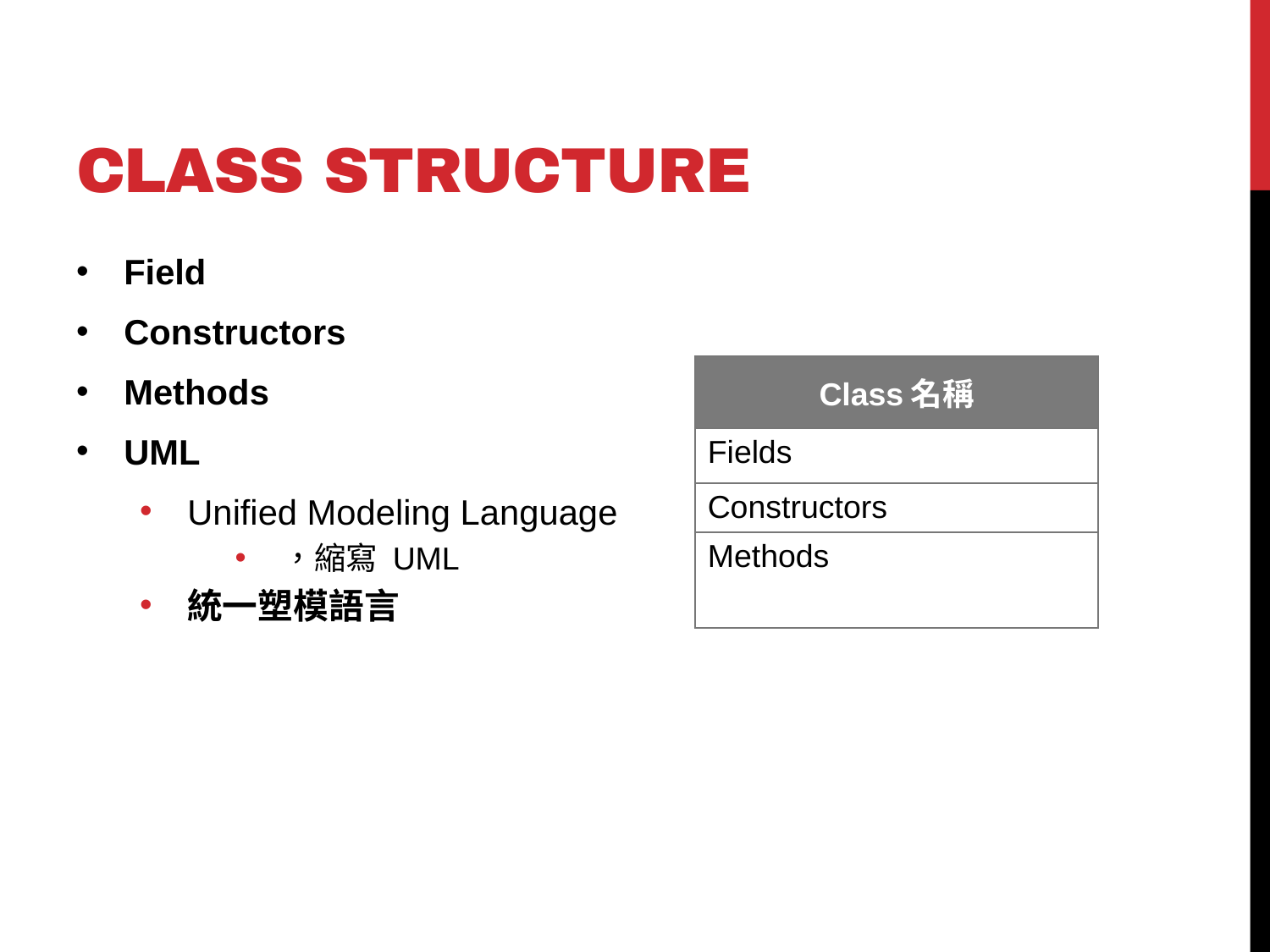

# Class structure
Field
Constructors
Methods
UML
Unified Modeling Language
，縮寫 UML
統一塑模語言
| Class名稱 |
| --- |
| Fields |
| Constructors |
| Methods |